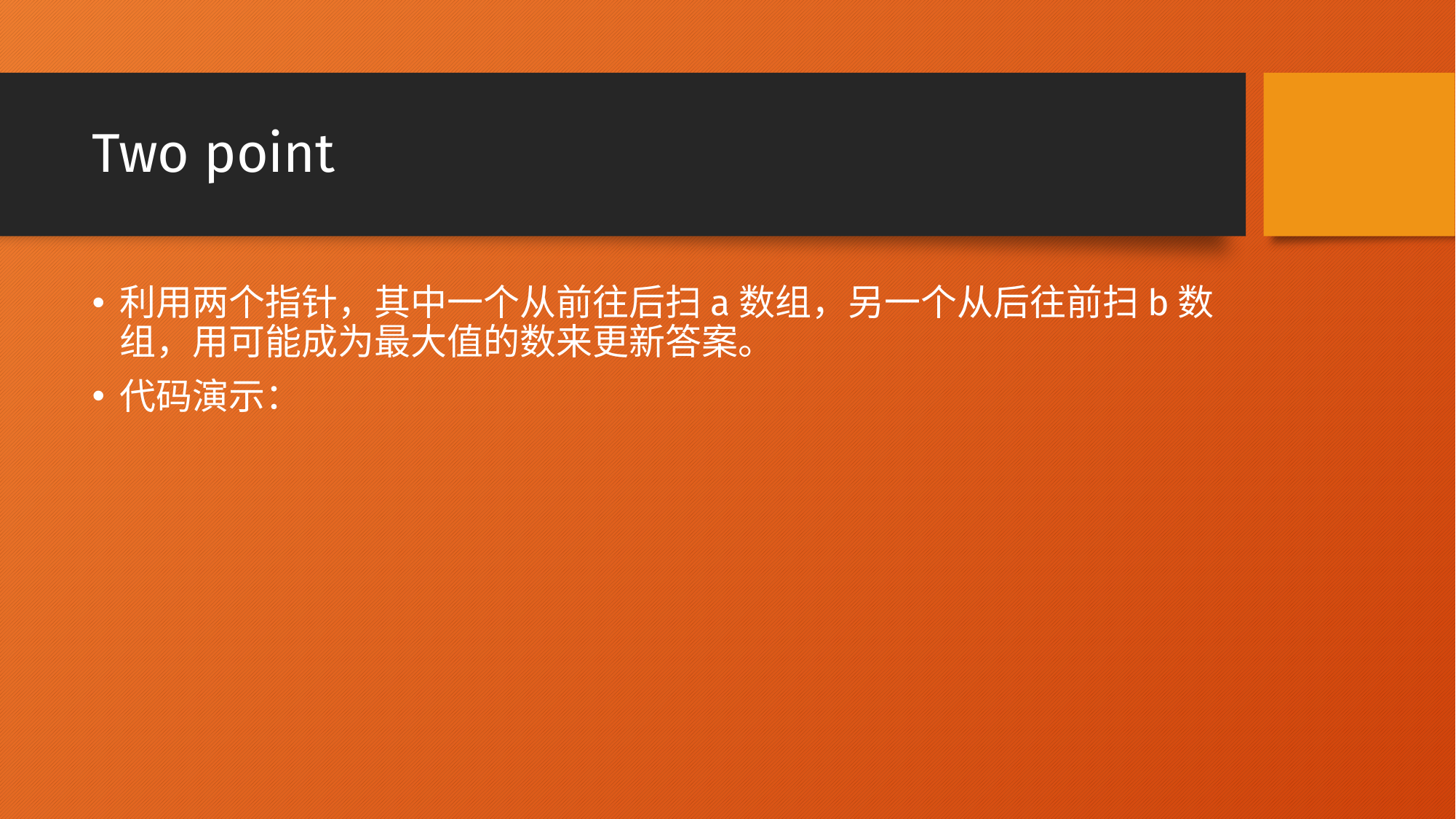

# Two point
利用两个指针，其中一个从前往后扫a数组，另一个从后往前扫b数组，用可能成为最大值的数来更新答案。
代码演示：